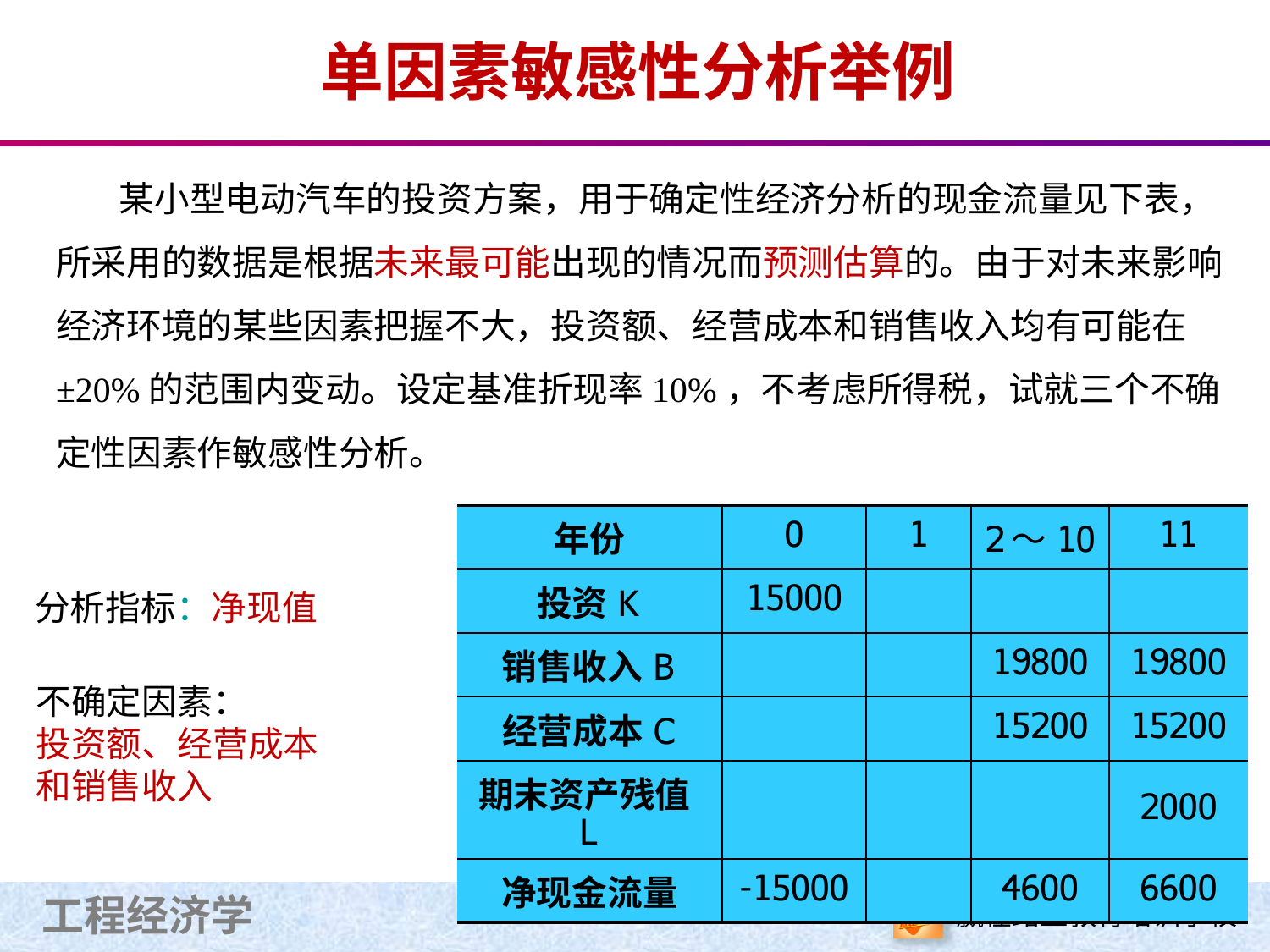

单因素敏感性分析举例
       某小型电动汽车的投资方案，用于确定性经济分析的现金流量见下表，所采用的数据是根据未来最可能出现的情况而预测估算的。由于对未来影响经济环境的某些因素把握不大，投资额、经营成本和销售收入均有可能在±20%的范围内变动。设定基准折现率10%，不考虑所得税，试就三个不确定性因素作敏感性分析。
| 年份 | 0 | 1 | 2～10 | 11 |
| --- | --- | --- | --- | --- |
| 投资K | 15000 |  |  |  |
| 销售收入B |  |  | 19800 | 19800 |
| 经营成本C |  |  | 15200 | 15200 |
| 期末资产残值L |  |  |  | 2000 |
| 净现金流量 | -15000 |  | 4600 | 6600 |
分析指标：净现值
不确定因素：
投资额、经营成本
和销售收入